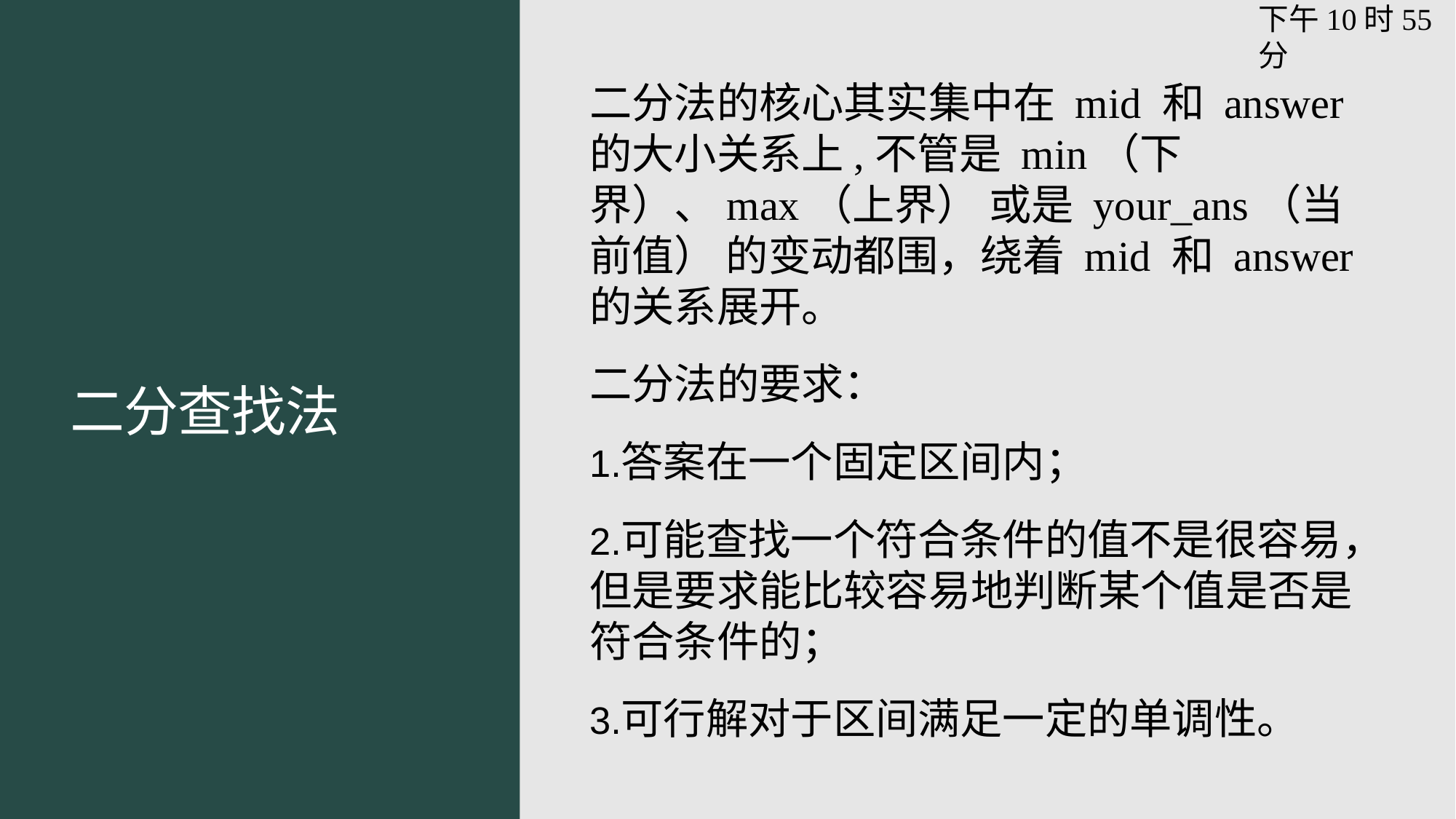

二分法的核心其实集中在 mid 和 answer 的大小关系上,不管是 min（下界）、max（上界） 或是 your_ans（当前值） 的变动都围，绕着 mid 和 answer 的关系展开。
二分法的要求：
答案在一个固定区间内；
可能查找一个符合条件的值不是很容易，但是要求能比较容易地判断某个值是否是符合条件的；
可行解对于区间满足一定的单调性。
# 二分查找法